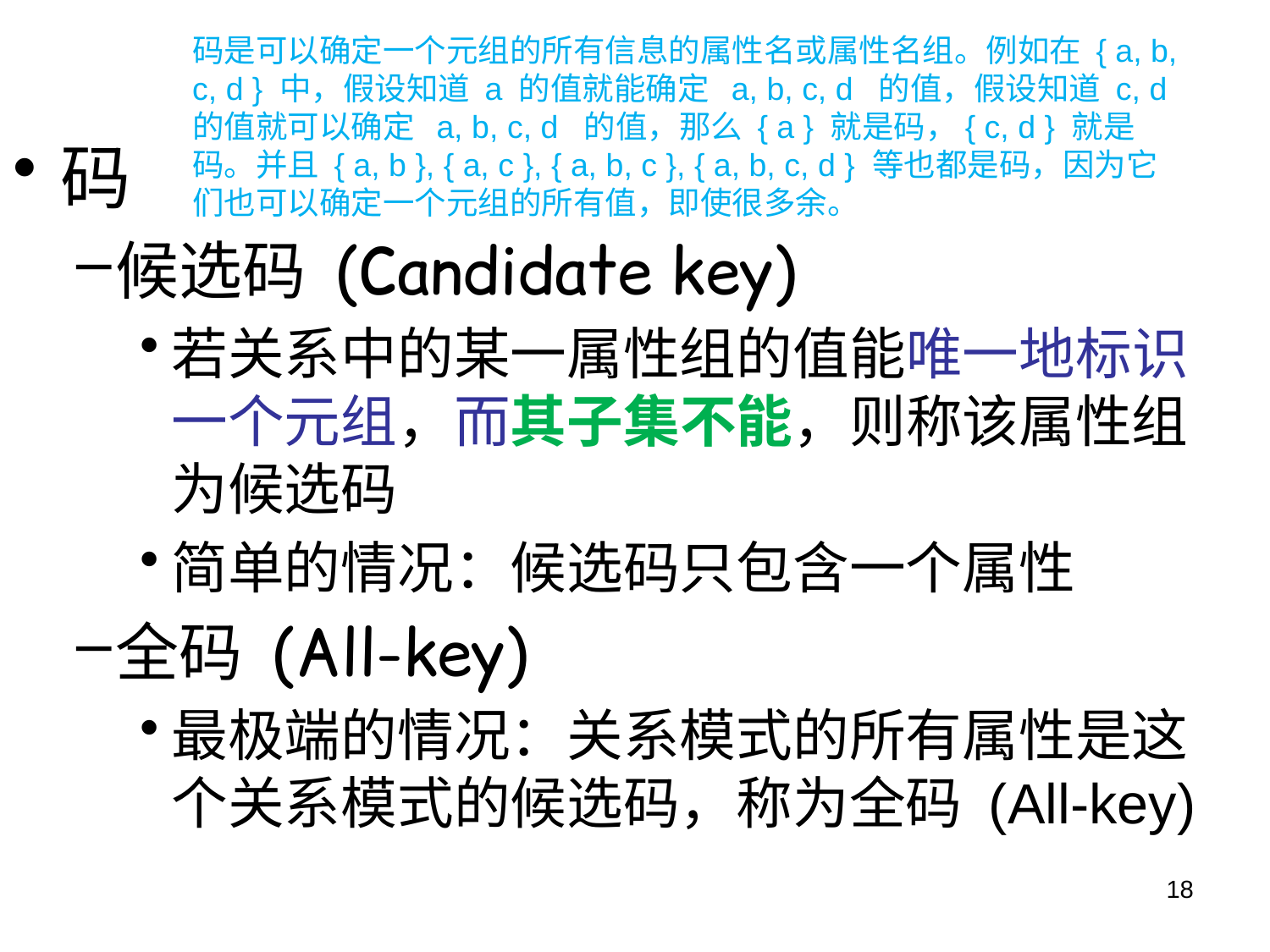

码是可以确定一个元组的所有信息的属性名或属性名组。例如在 { a, b, c, d } 中，假设知道 a 的值就能确定  a, b, c, d  的值，假设知道 c, d 的值就可以确定  a, b, c, d  的值，那么 { a } 就是码，{ c, d } 就是码。并且 { a, b }, { a, c }, { a, b, c }, { a, b, c, d } 等也都是码，因为它们也可以确定一个元组的所有值，即使很多余。
码
候选码 (Candidate key)
若关系中的某一属性组的值能唯一地标识一个元组，而其子集不能，则称该属性组为候选码
简单的情况：候选码只包含一个属性
全码 (All-key)
最极端的情况：关系模式的所有属性是这个关系模式的候选码，称为全码 (All-key)
18